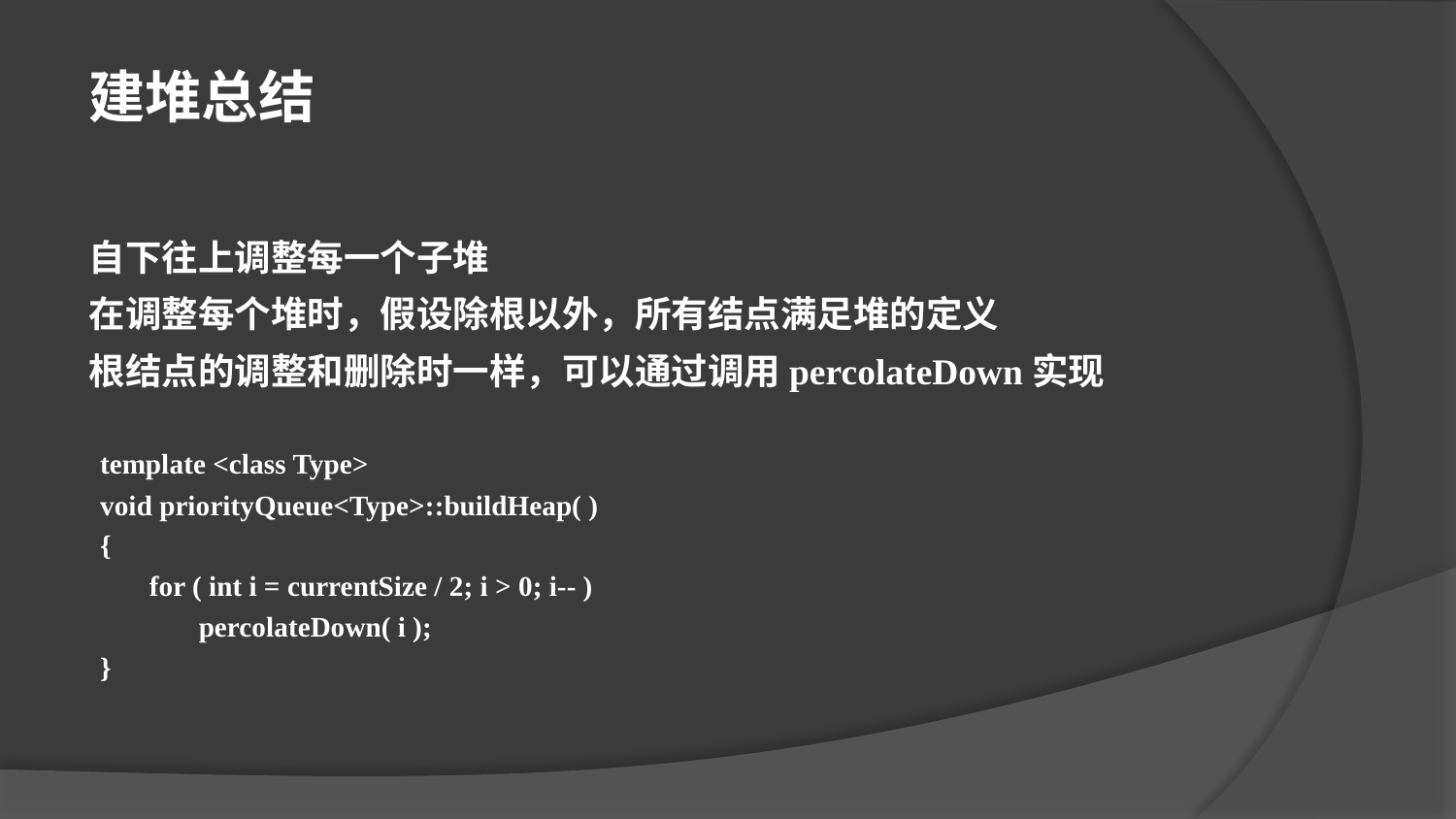

建堆总结
自下往上调整每一个子堆
在调整每个堆时，假设除根以外，所有结点满足堆的定义
根结点的调整和删除时一样，可以通过调用percolateDown实现
template <class Type>
void priorityQueue<Type>::buildHeap( )
{
       for ( int i = currentSize / 2; i > 0; i-- )
              percolateDown( i );
}